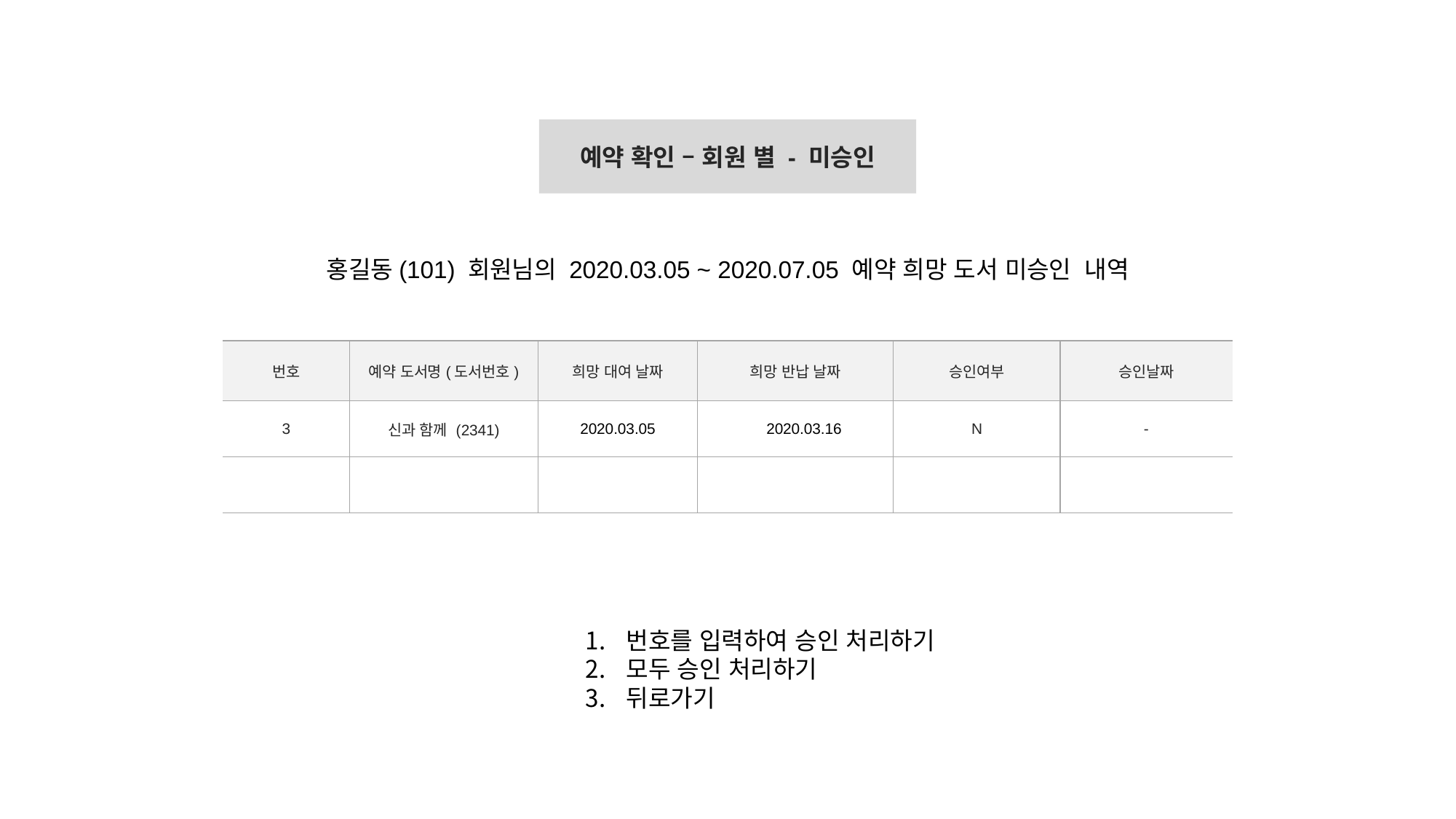

예약 확인 – 회원 별 - 미승인
홍길동(101) 회원님의 2020.03.05 ~ 2020.07.05 예약 희망 도서 미승인  내역
| 번호 | 예약 도서명(도서번호) | 희망 대여 날짜 | 희망 반납 날짜 | 승인여부 | 승인날짜 |
| --- | --- | --- | --- | --- | --- |
| 3 | 신과 함께 (2341) | 2020.03.05 | 2020.03.16 | N | - |
|  |  |  |  |  |  |
번호를 입력하여 승인 처리하기
모두 승인 처리하기
뒤로가기